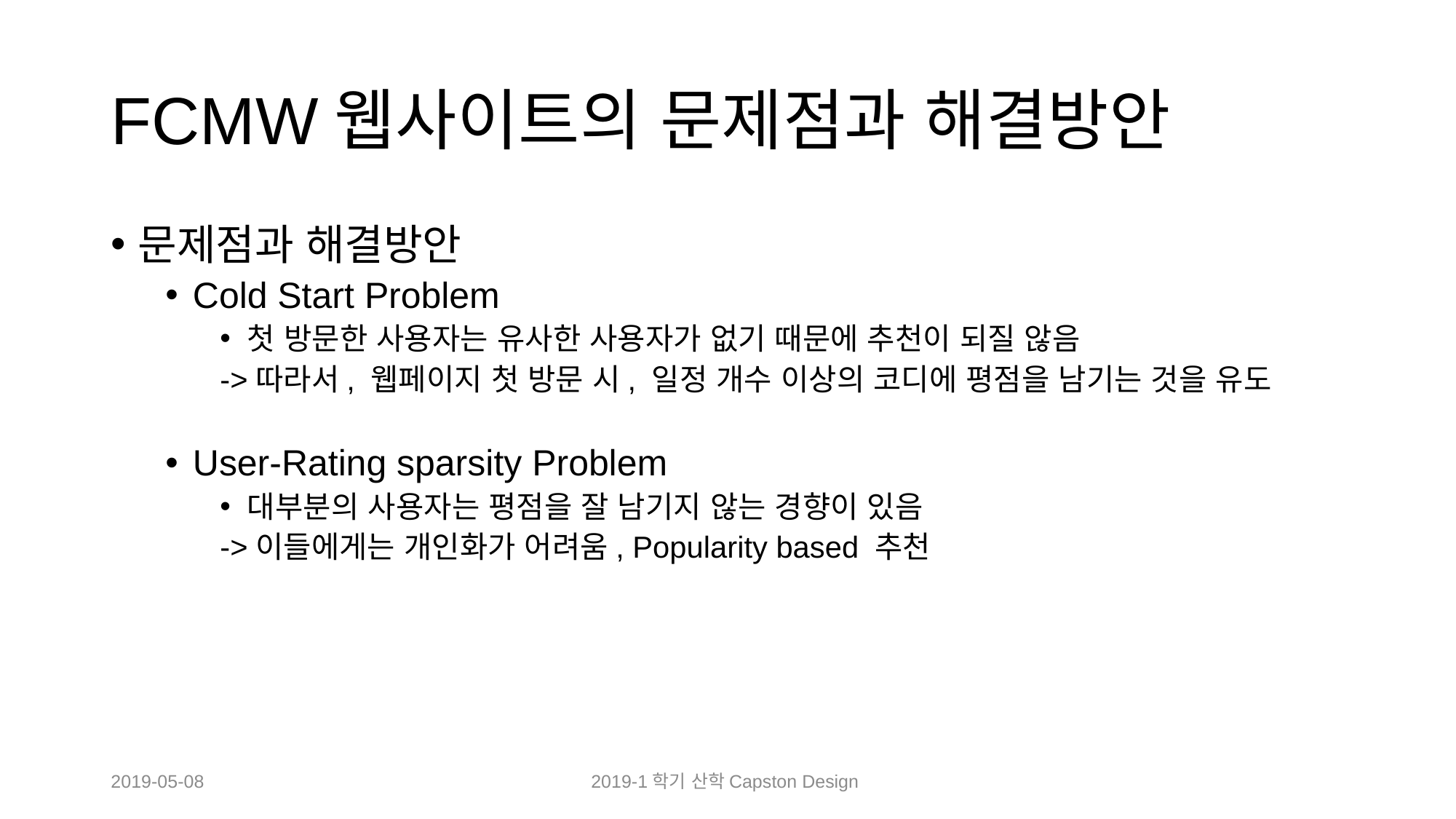

# FCMW웹사이트의 문제점과 해결방안
문제점과 해결방안
Cold Start Problem
첫 방문한 사용자는 유사한 사용자가 없기 때문에 추천이 되질 않음
->따라서, 웹페이지 첫 방문 시, 일정 개수 이상의 코디에 평점을 남기는 것을 유도

User-Rating sparsity Problem
대부분의 사용자는 평점을 잘 남기지 않는 경향이 있음
->이들에게는 개인화가 어려움, Popularity based 추천

2019-05-08
2019-1학기 산학Capston Design